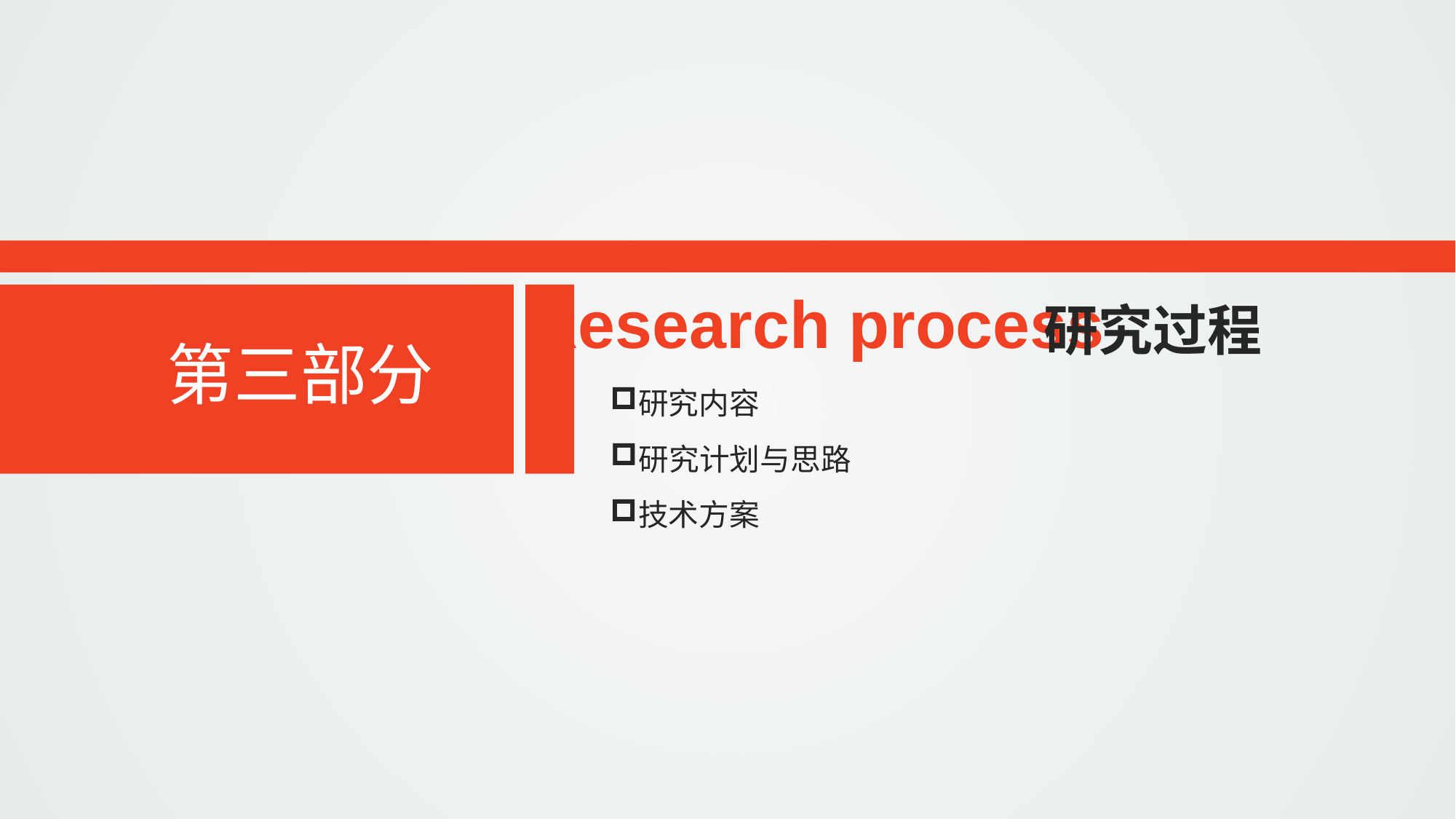

Research process

研究过程
第三部分
研究内容
研究计划与思路
技术方案